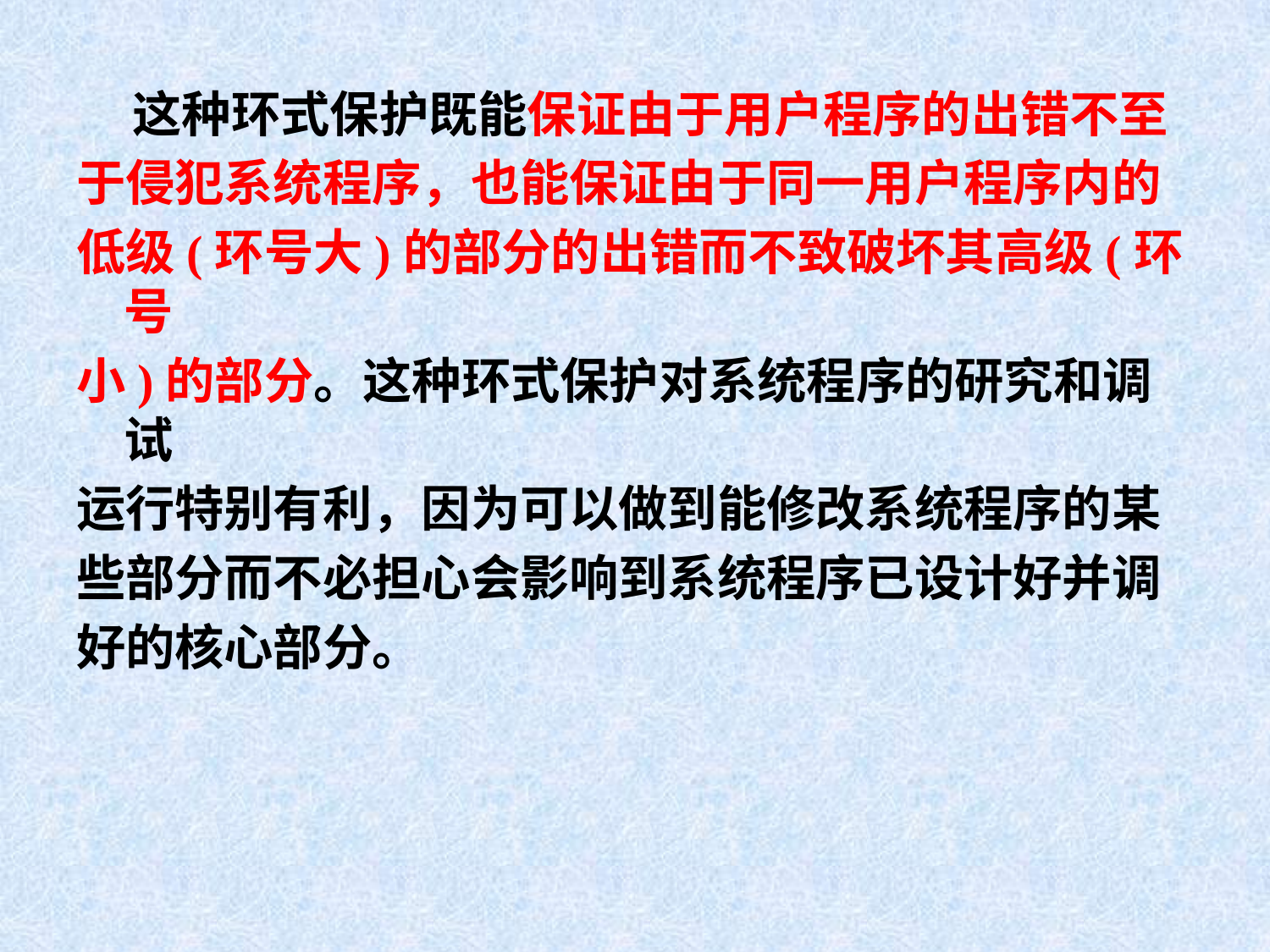

这种环式保护既能保证由于用户程序的出错不至
于侵犯系统程序，也能保证由于同一用户程序内的
低级(环号大)的部分的出错而不致破坏其高级(环号
小)的部分。这种环式保护对系统程序的研究和调试
运行特别有利，因为可以做到能修改系统程序的某
些部分而不必担心会影响到系统程序已设计好并调
好的核心部分。